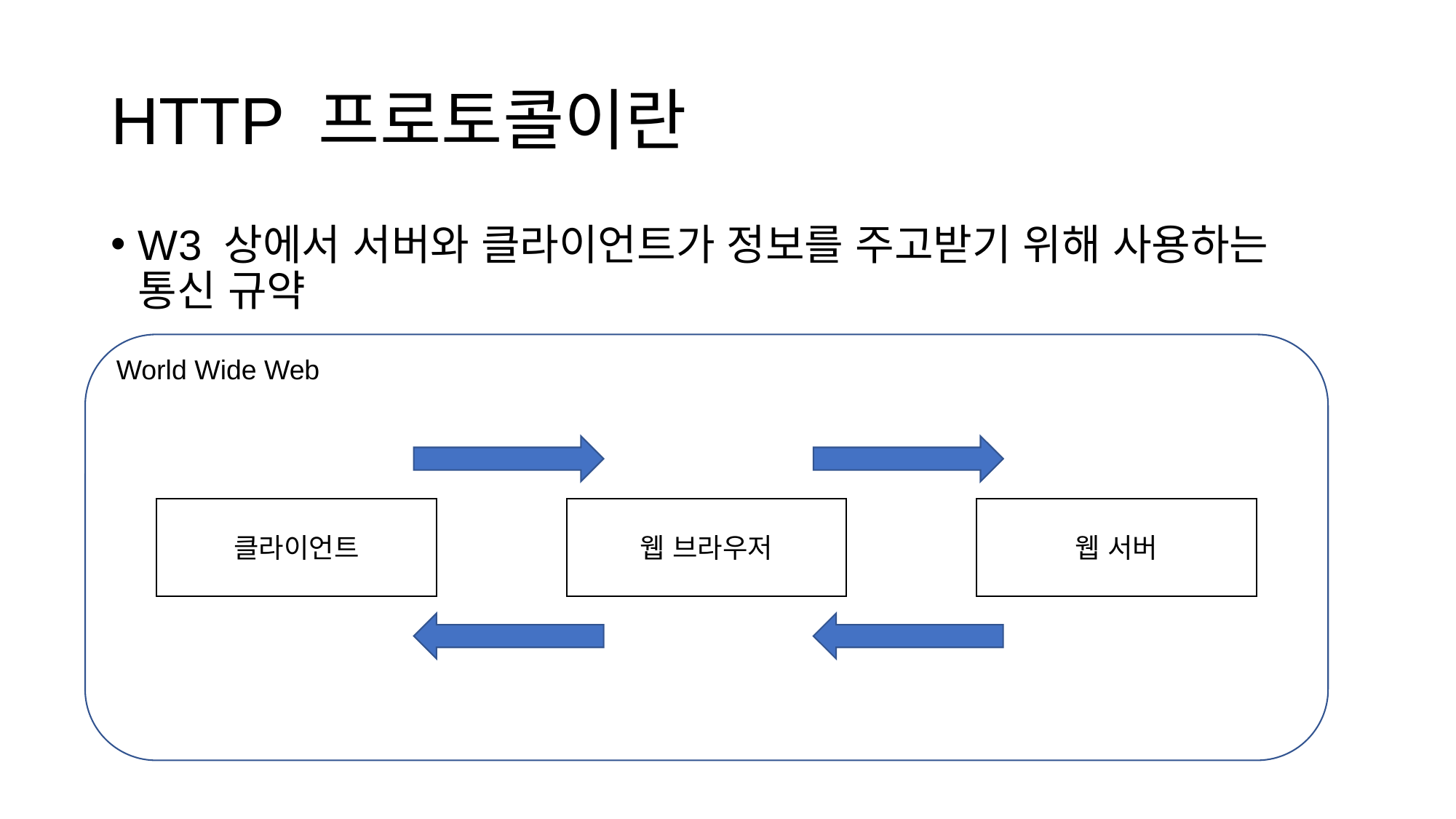

# HTTP 프로토콜이란
W3 상에서 서버와 클라이언트가 정보를 주고받기 위해 사용하는 통신 규약
World Wide Web

클라이언트
웹 브라우저
웹 서버